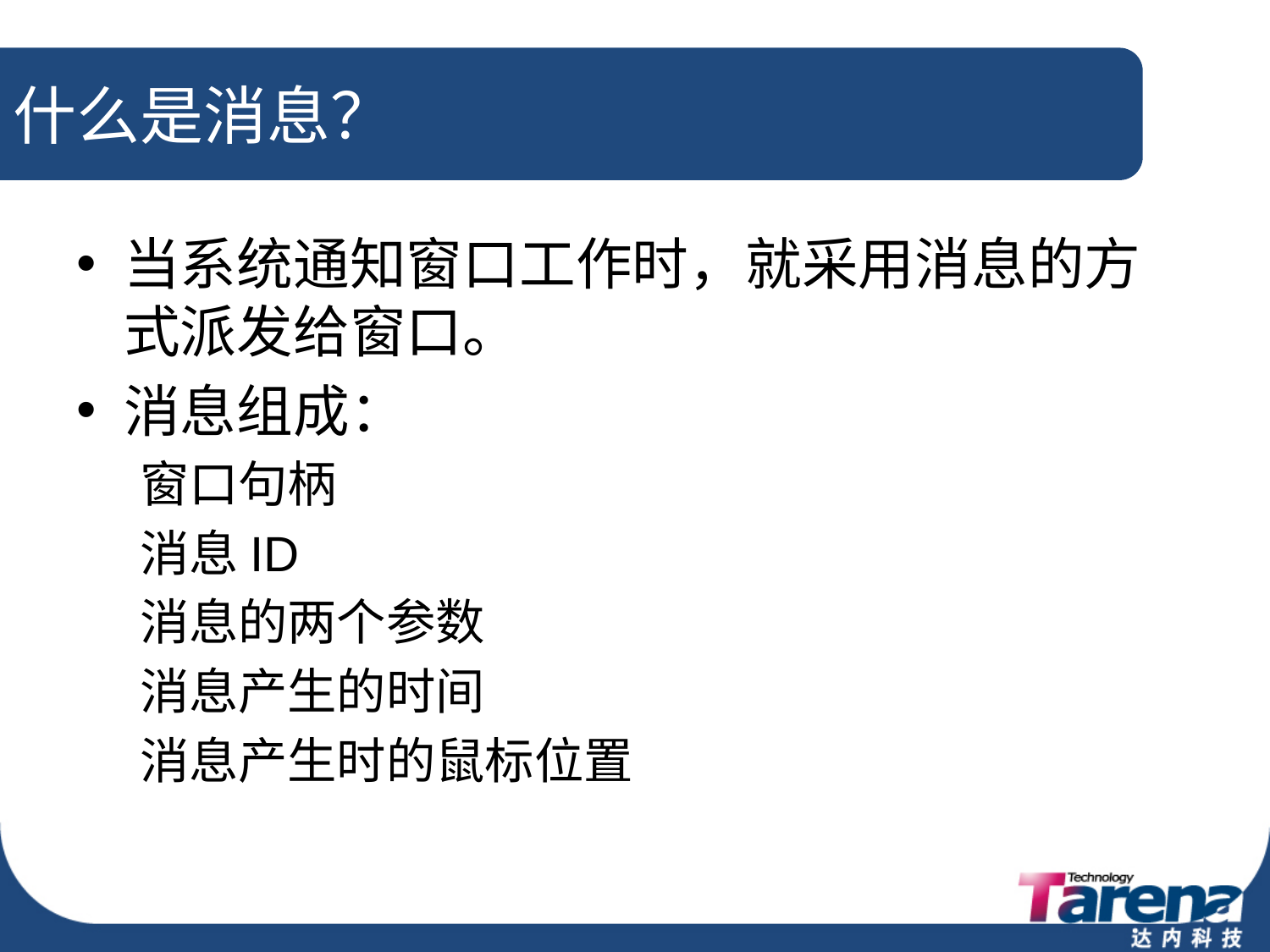

# 什么是消息？
当系统通知窗口工作时，就采用消息的方式派发给窗口。
消息组成：
窗口句柄
消息ID
消息的两个参数
消息产生的时间
消息产生时的鼠标位置